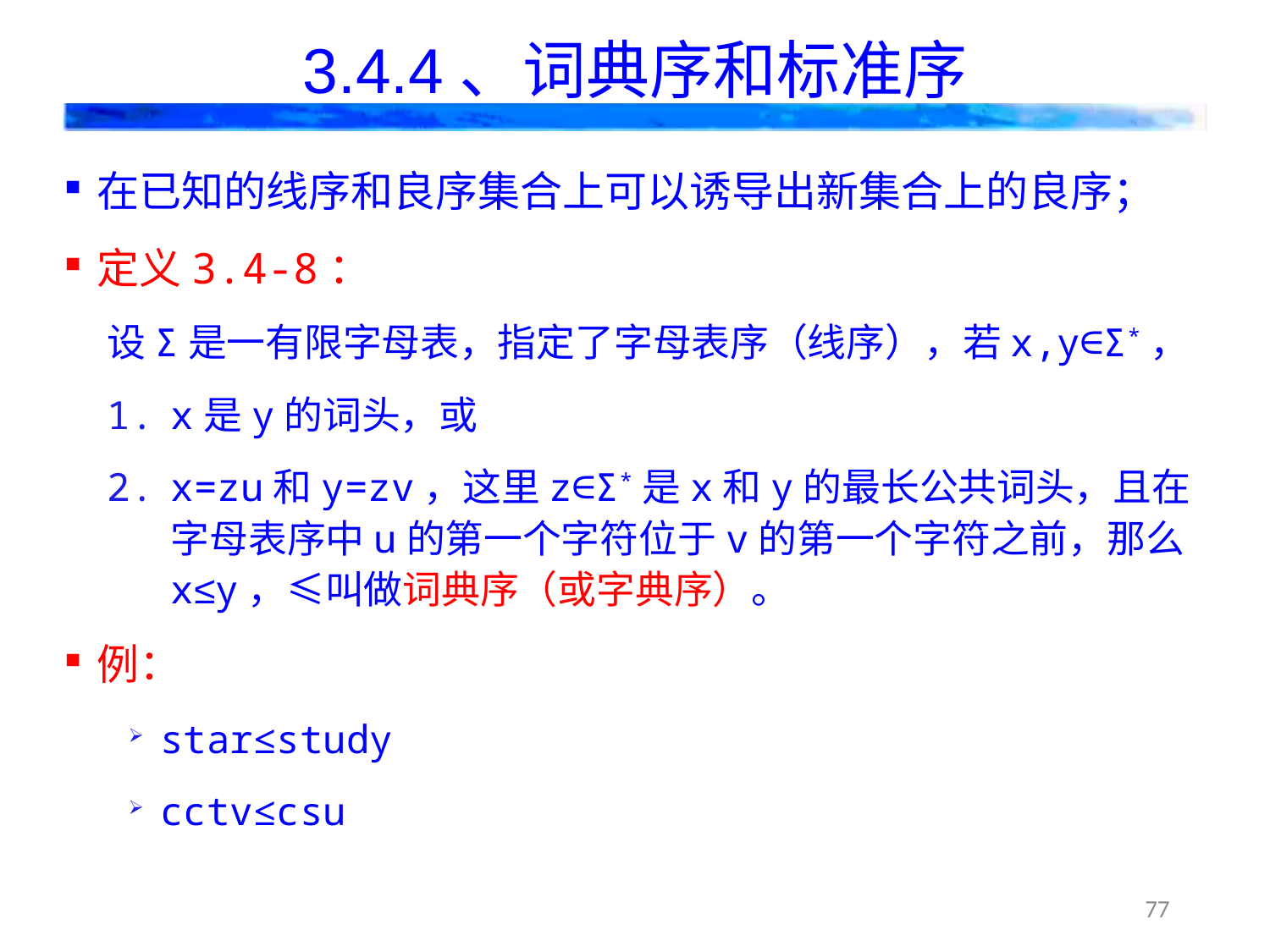

# 3.4.4、词典序和标准序
在已知的线序和良序集合上可以诱导出新集合上的良序；
定义3.4-8：
设Σ是一有限字母表，指定了字母表序（线序），若x,y∈Σ*，
x是y的词头，或
x=zu和y=zv，这里z∈Σ*是x和y的最长公共词头，且在字母表序中u的第一个字符位于v的第一个字符之前，那么x≤y，≤叫做词典序（或字典序）。
例：
star≤study
cctv≤csu

77